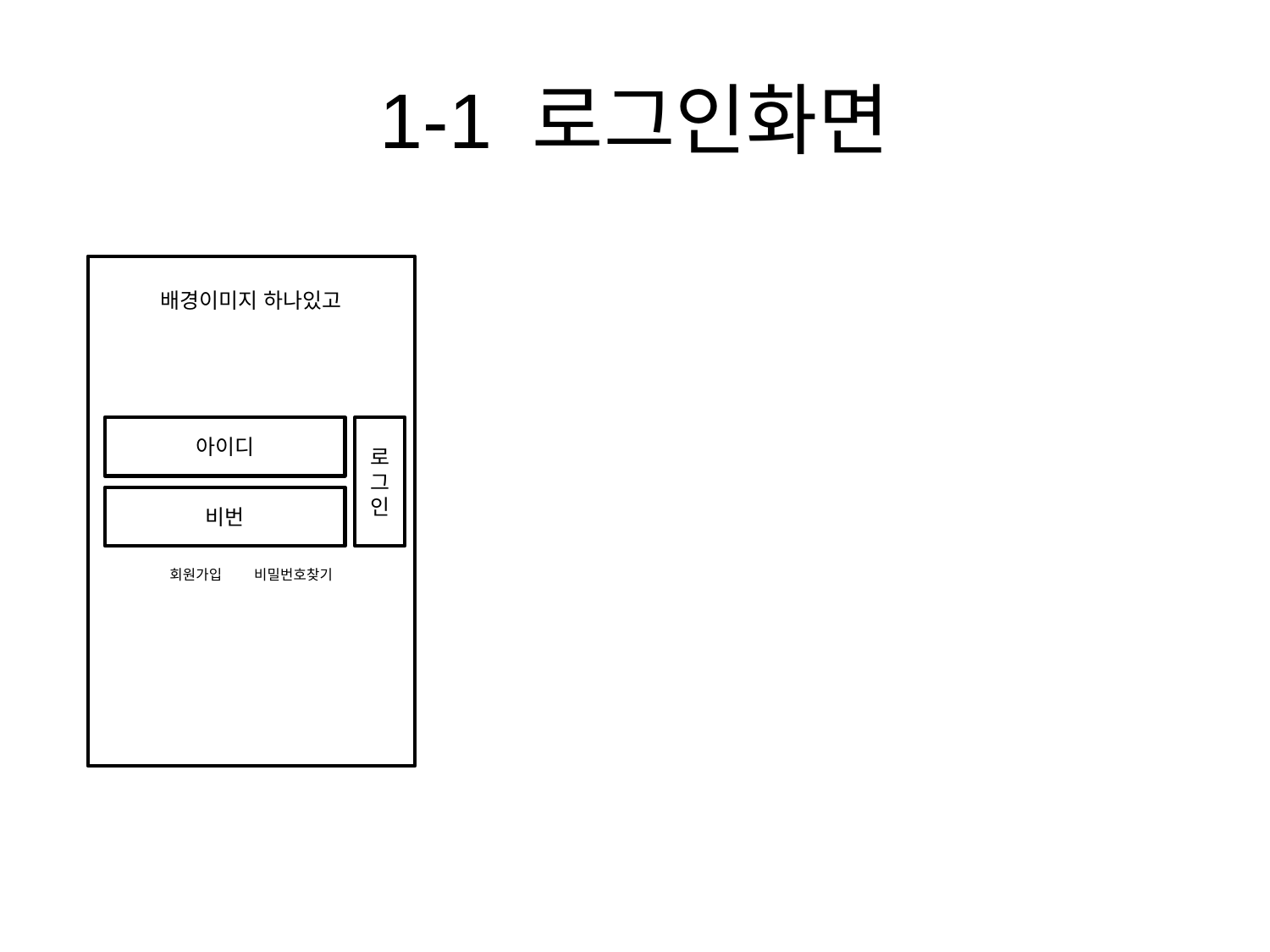

# 1-1 로그인화면
배경이미지 하나있고

회원가입        비밀번호찾기

아이디
로그인
비번